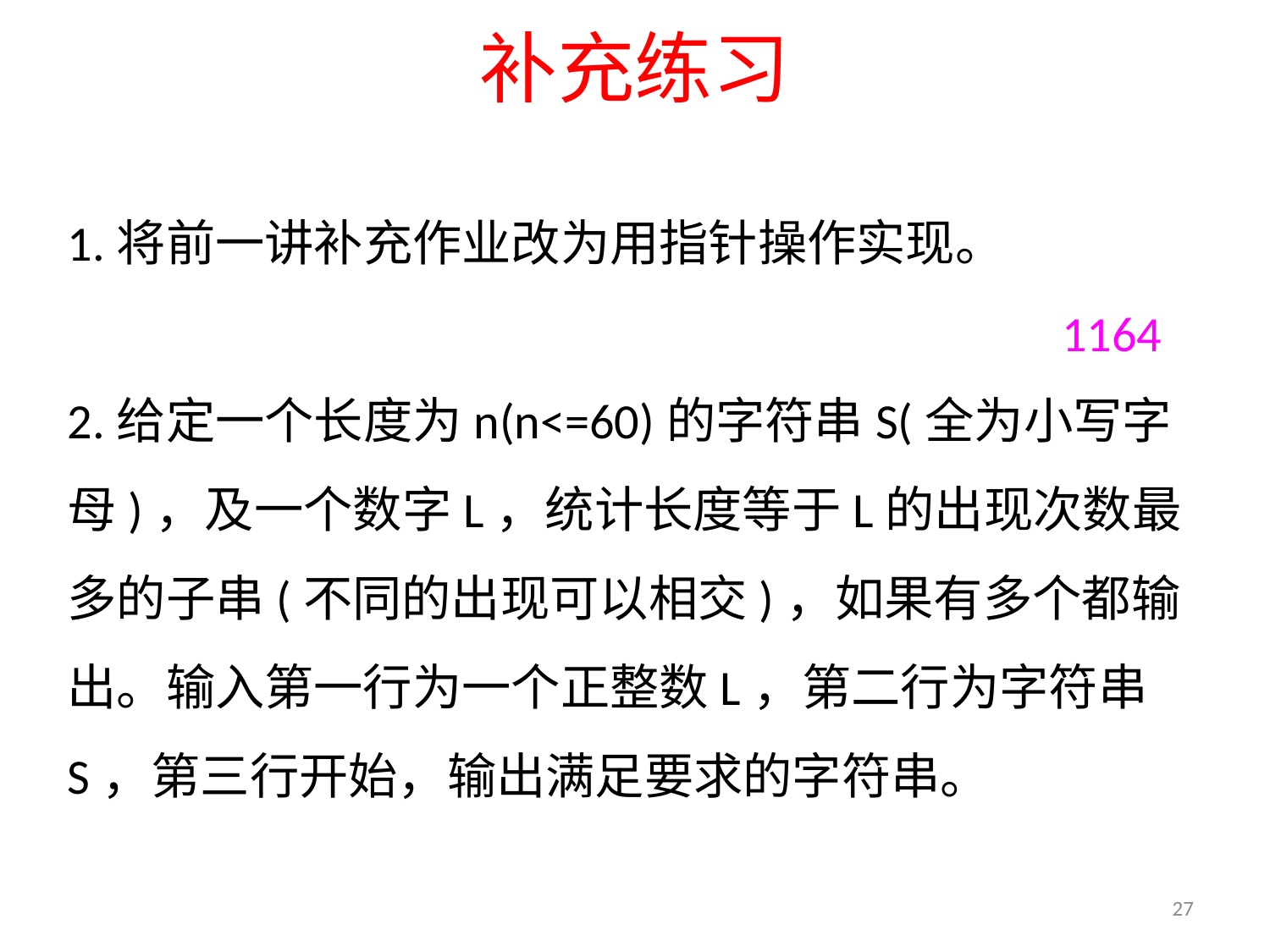

# 补充练习
1.将前一讲补充作业改为用指针操作实现。

2.给定一个长度为n(n<=60)的字符串S(全为小写字母)，及一个数字L，统计长度等于L的出现次数最多的子串(不同的出现可以相交)，如果有多个都输出。输入第一行为一个正整数L，第二行为字符串S，第三行开始，输出满足要求的字符串。
1164
27